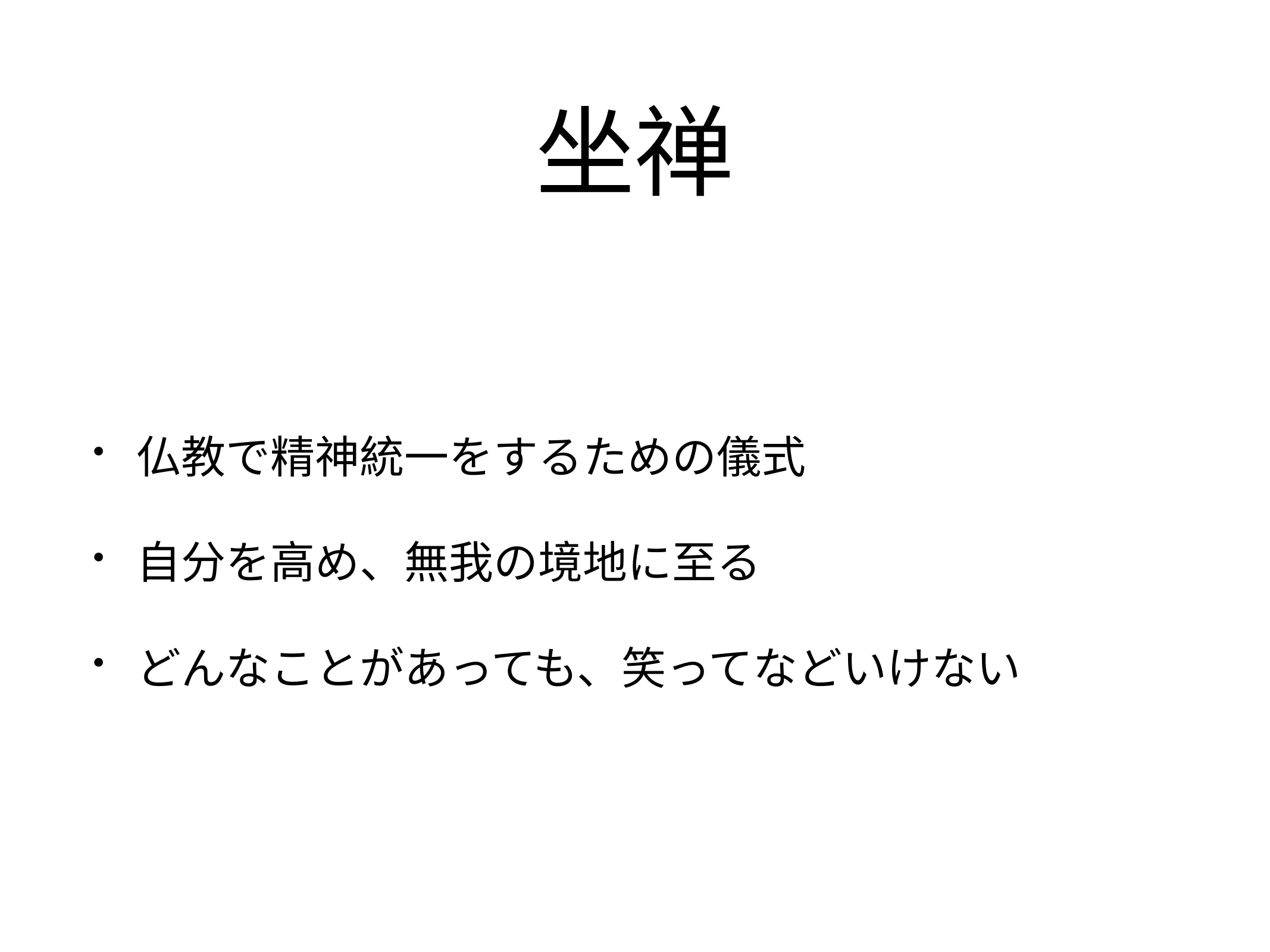

# 坐禅
仏教で精神統一をするための儀式
自分を高め、無我の境地に至る
どんなことがあっても、笑ってなどいけない